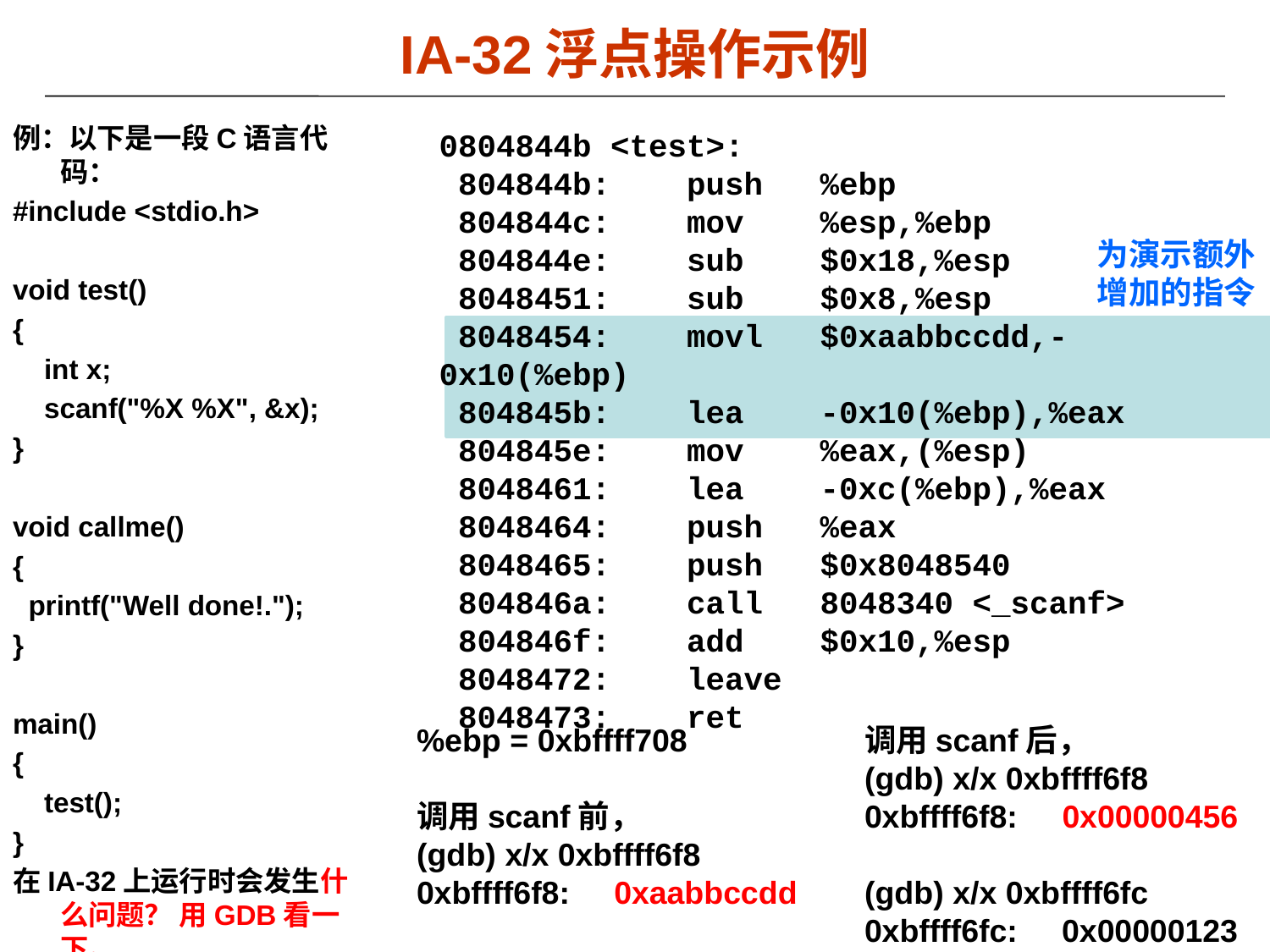

# IA-32浮点操作示例
例：以下是一段C语言代码：
#include <stdio.h>

void test()
{
    int x;
    scanf("%X %X", &x);
}

void callme()
{
  printf("Well done!.");
}

main()
{
    test();
}
在IA-32上运行时会发生什么问题？ 用GDB看一下。
0804844b <test>:
 804844b:    push   %ebp
 804844c:    mov    %esp,%ebp
 804844e:    sub    $0x18,%esp
 8048451:    sub    $0x8,%esp
 8048454:    movl   $0xaabbccdd,-0x10(%ebp)
 804845b:    lea    -0x10(%ebp),%eax
 804845e:    mov    %eax,(%esp)
 8048461:    lea    -0xc(%ebp),%eax
 8048464:    push   %eax
 8048465:    push   $0x8048540
 804846a:    call   8048340 <_scanf>
 804846f:    add    $0x10,%esp
 8048472:    leave
 8048473:    ret

为演示额外
增加的指令

%ebp = 0xbffff708

调用scanf前，
(gdb) x/x 0xbffff6f8
0xbffff6f8:     0xaabbccdd
调用scanf后，
(gdb) x/x 0xbffff6f8
0xbffff6f8:     0x00000456

(gdb) x/x 0xbffff6fc
0xbffff6fc:     0x00000123